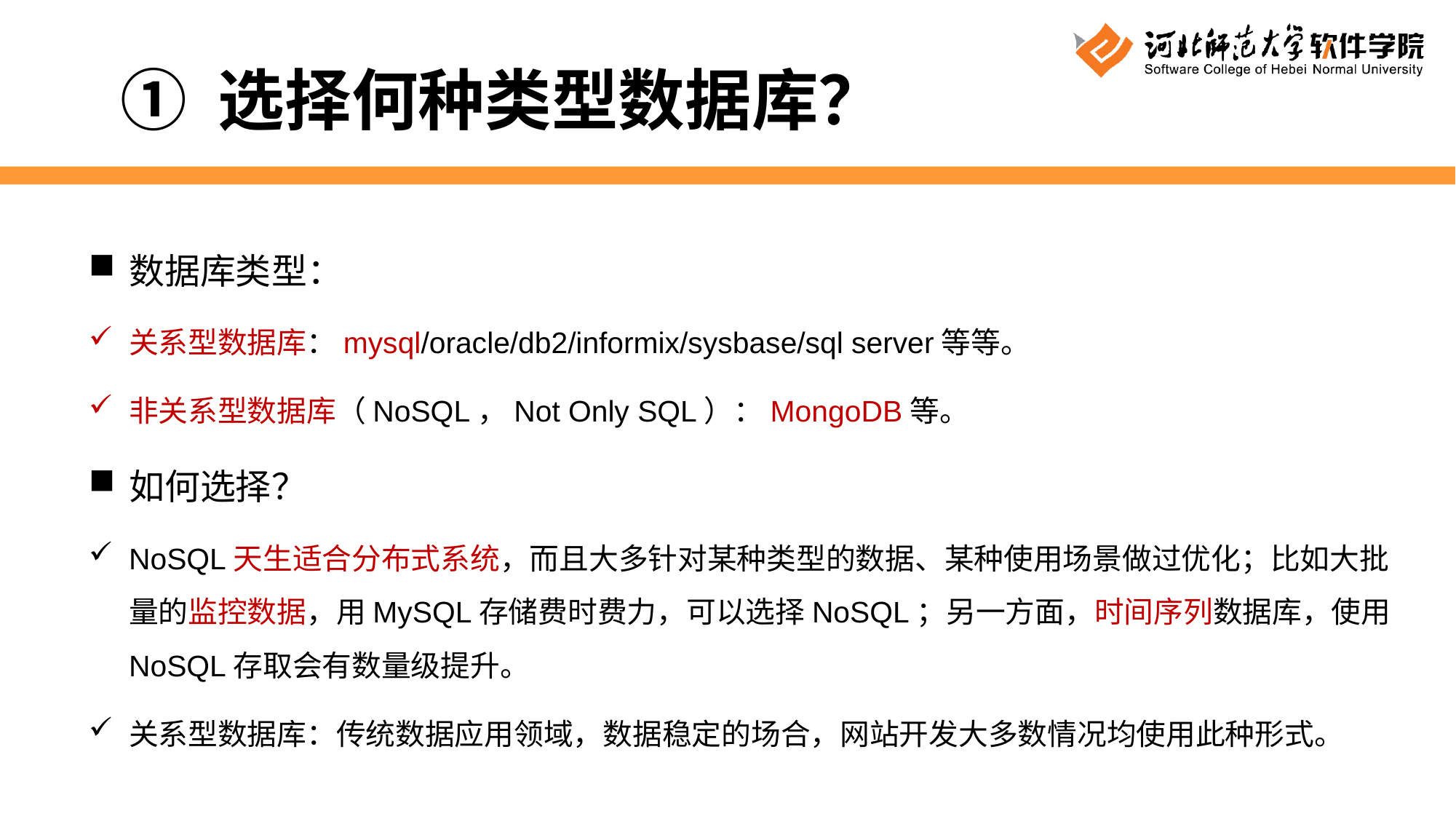

① 选择何种类型数据库？
数据库类型：
关系型数据库：mysql/oracle/db2/informix/sysbase/sql server等等。
非关系型数据库（NoSQL，Not Only SQL）：MongoDB等。
如何选择？
NoSQL天生适合分布式系统，而且大多针对某种类型的数据、某种使用场景做过优化；比如大批量的监控数据，用MySQL存储费时费力，可以选择NoSQL；另一方面，时间序列数据库，使用NoSQL存取会有数量级提升。
关系型数据库：传统数据应用领域，数据稳定的场合，网站开发大多数情况均使用此种形式。